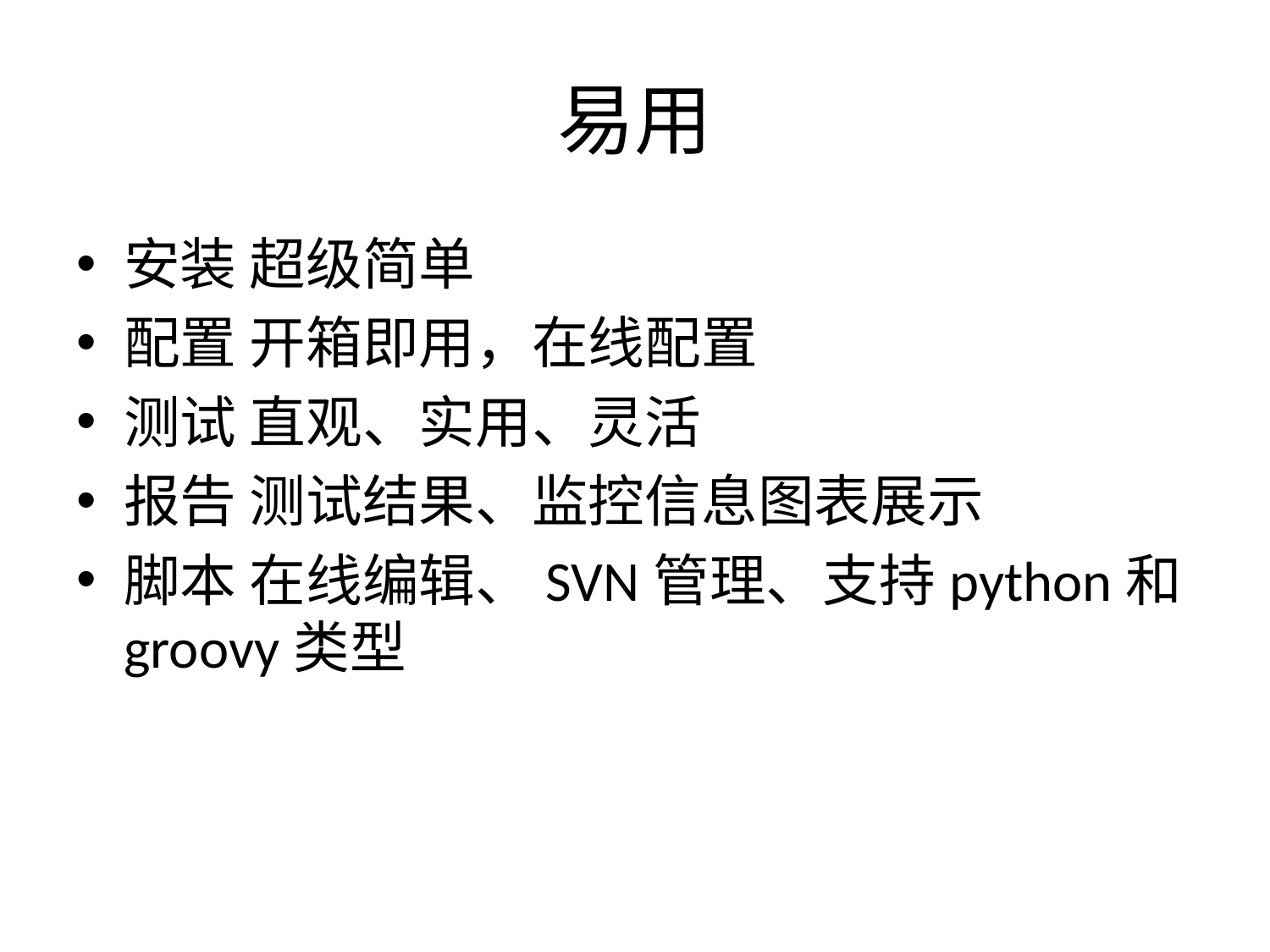

# 易用
安装 超级简单
配置 开箱即用，在线配置
测试 直观、实用、灵活
报告 测试结果、监控信息图表展示
脚本 在线编辑、SVN管理、支持python和groovy类型